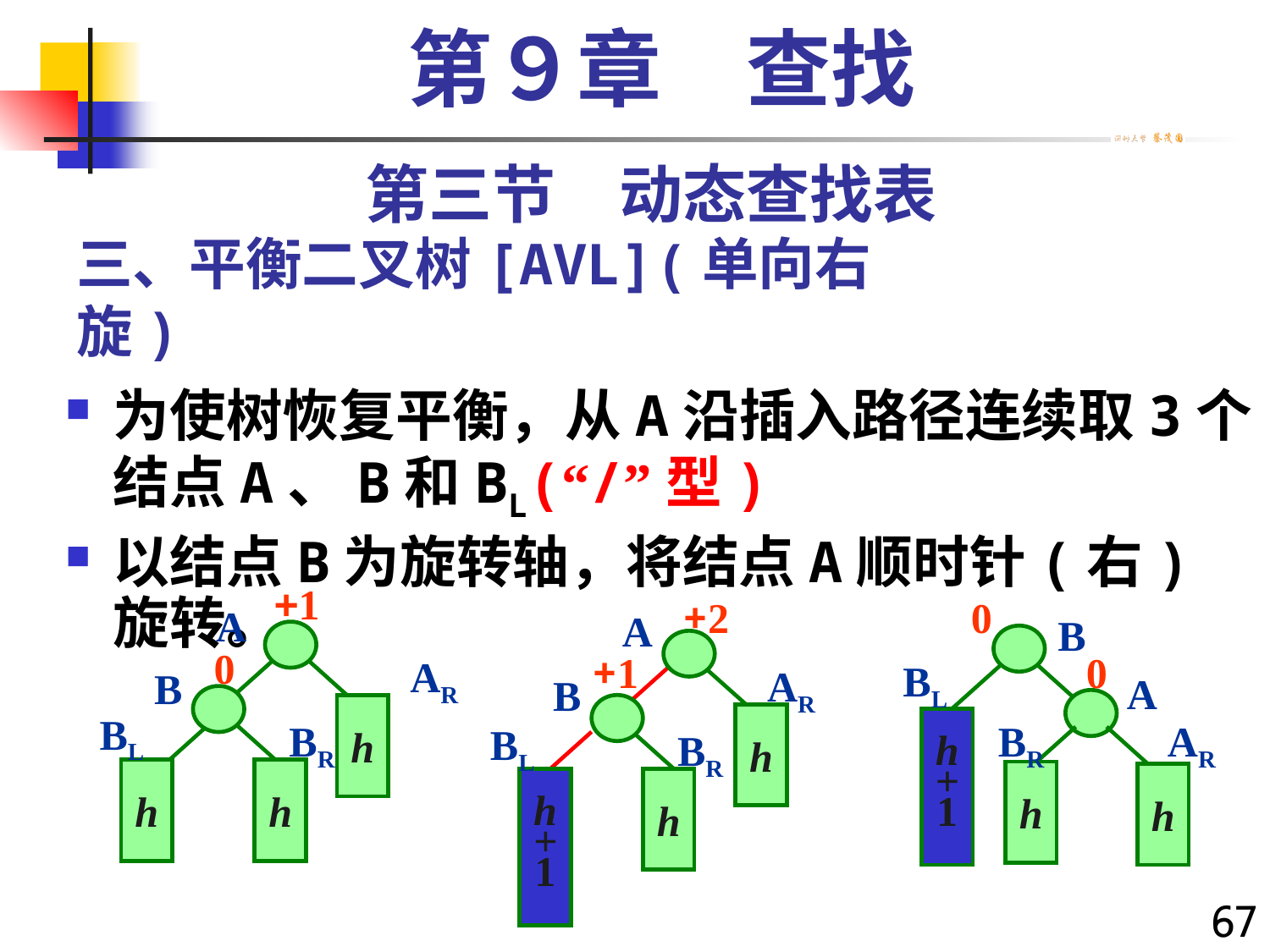

第９章　查找
第三节　动态查找表
# 三、平衡二叉树[AVL](单向右旋)
为使树恢复平衡，从A沿插入路径连续取3个结点A、B和BL(“/”型)
以结点B为旋转轴，将结点A顺时针(右)旋转。
+1
+2
0
A
A
B

0
+1
0
AR
BL

AR
B
A

B

h
BL
h
h
+
1
BR
BR
AR
BL
BR

h
h
h
h
h
+
1
h
67